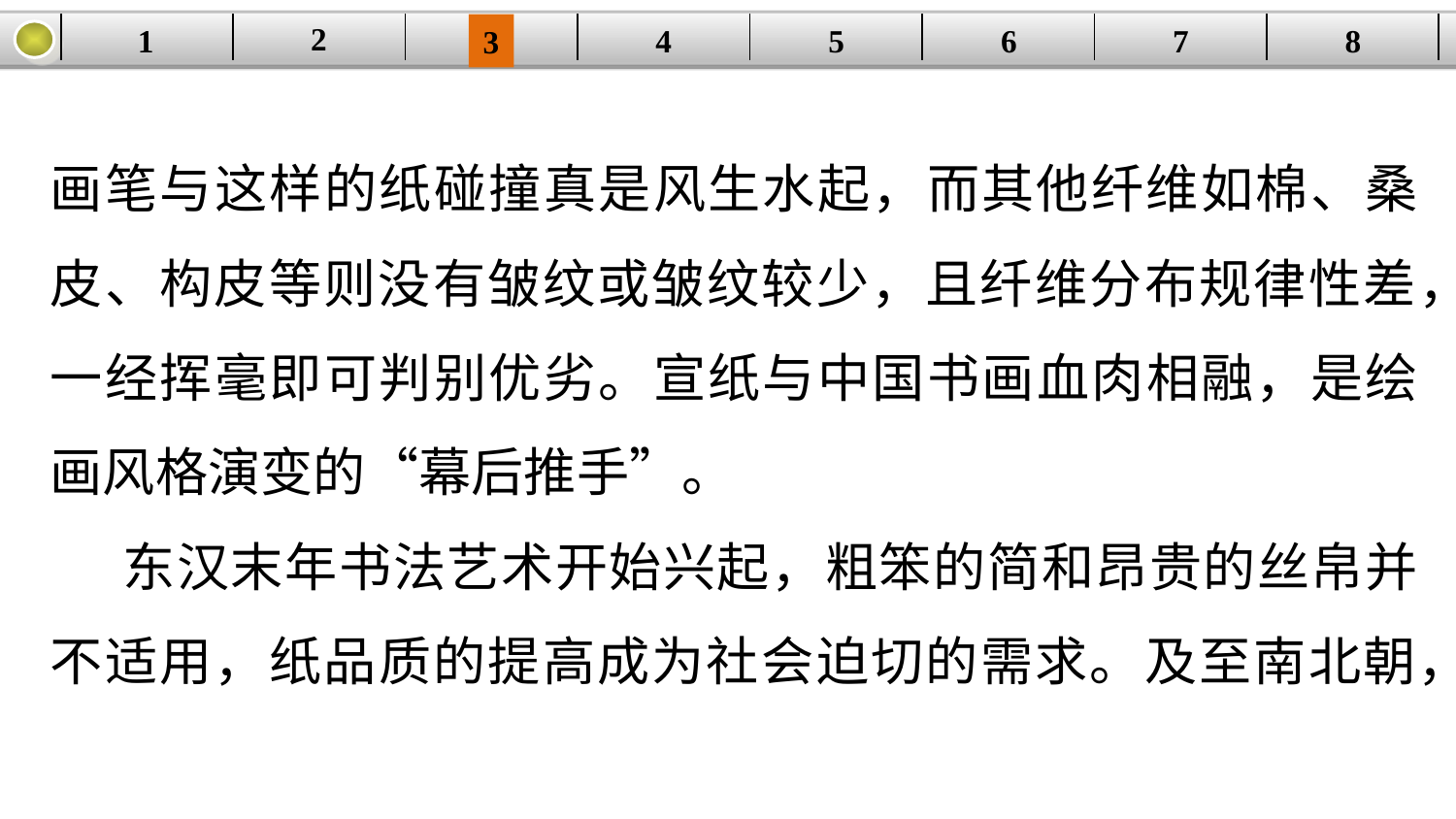

2
1
8
7
6
|  |  |  |  |  |  |  |  |
| --- | --- | --- | --- | --- | --- | --- | --- |
5
4
3

画笔与这样的纸碰撞真是风生水起，而其他纤维如棉、桑皮、构皮等则没有皱纹或皱纹较少，且纤维分布规律性差，一经挥毫即可判别优劣。宣纸与中国书画血肉相融，是绘画风格演变的“幕后推手”。
东汉末年书法艺术开始兴起，粗笨的简和昂贵的丝帛并不适用，纸品质的提高成为社会迫切的需求。及至南北朝，